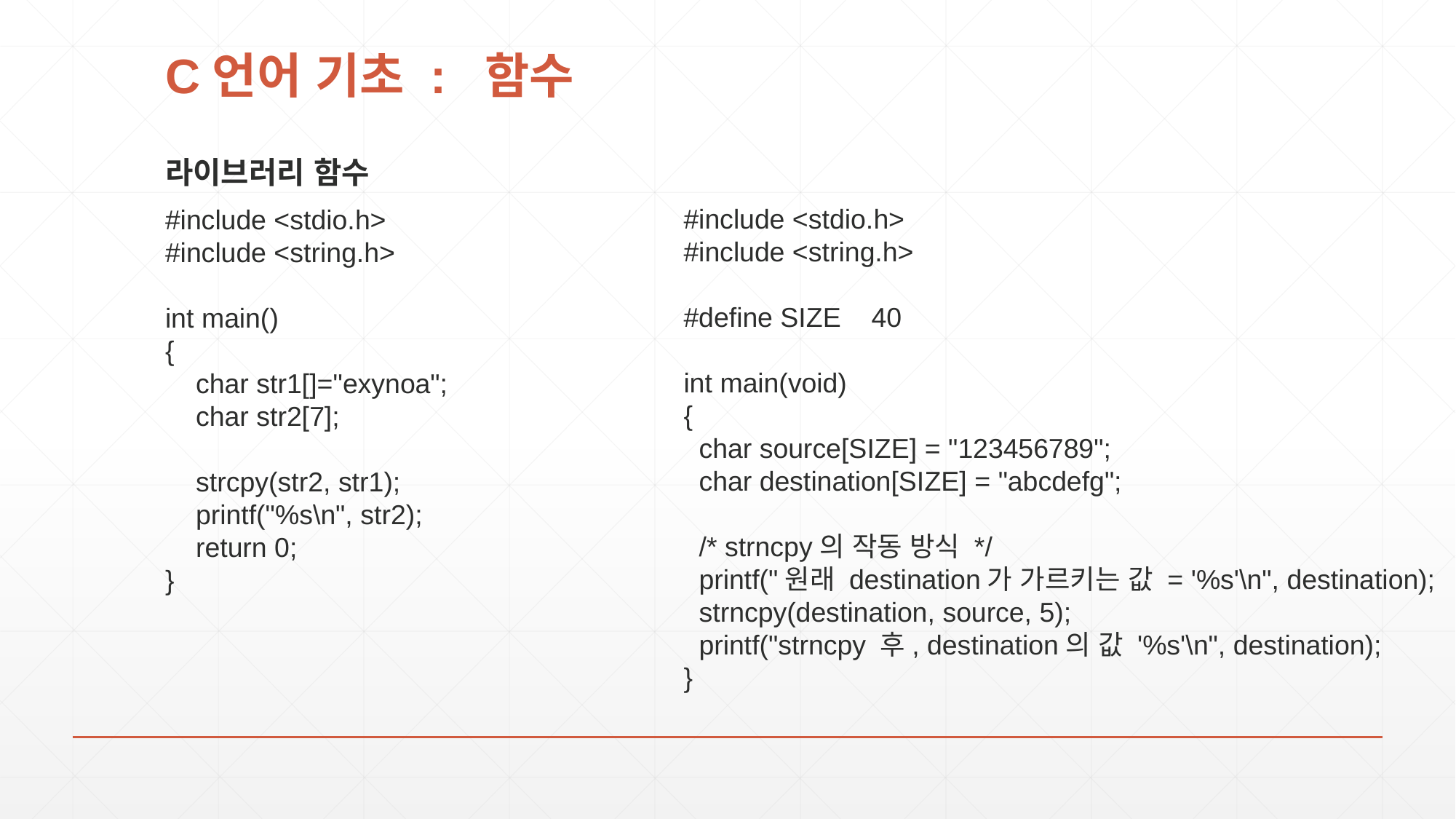

# C언어 기초 :  함수
라이브러리 함수
#include <stdio.h>
#include <string.h>

#define SIZE    40

int main(void)
{
  char source[SIZE] = "123456789";
  char destination[SIZE] = "abcdefg";

  /* strncpy의 작동 방식 */
  printf("원래 destination가 가르키는 값 = '%s'\n", destination);
  strncpy(destination, source, 5);
  printf("strncpy 후, destination의 값 '%s'\n", destination);
}

#include <stdio.h>
#include <string.h>

int main()
{
    char str1[]="exynoa";
    char str2[7];

    strcpy(str2, str1);
    printf("%s\n", str2);
    return 0;
}